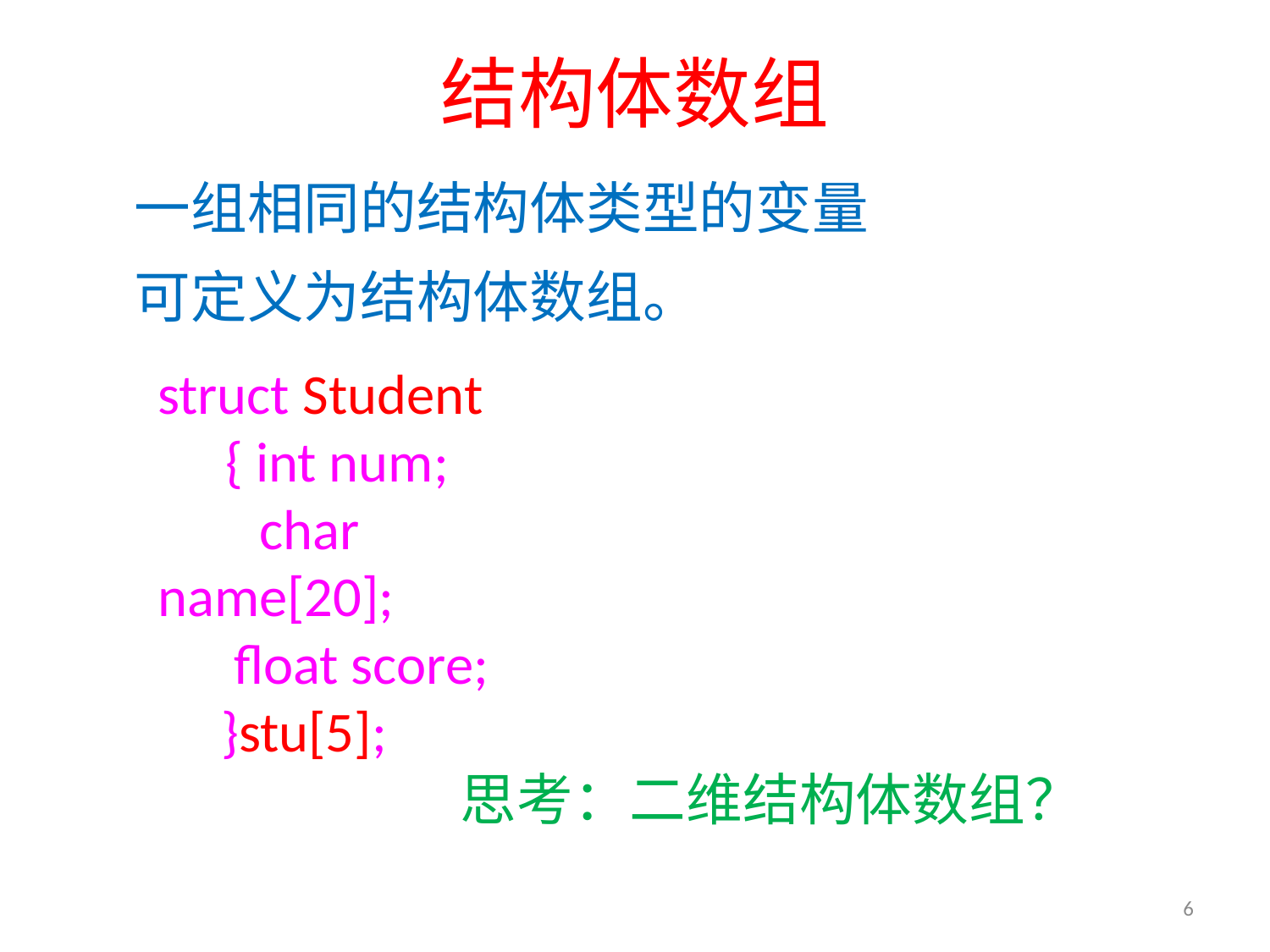

# 结构体数组
一组相同的结构体类型的变量
可定义为结构体数组。
struct Student
  { int num;
   char name[20];
      float score;
     }stu[5];
思考：二维结构体数组？
6